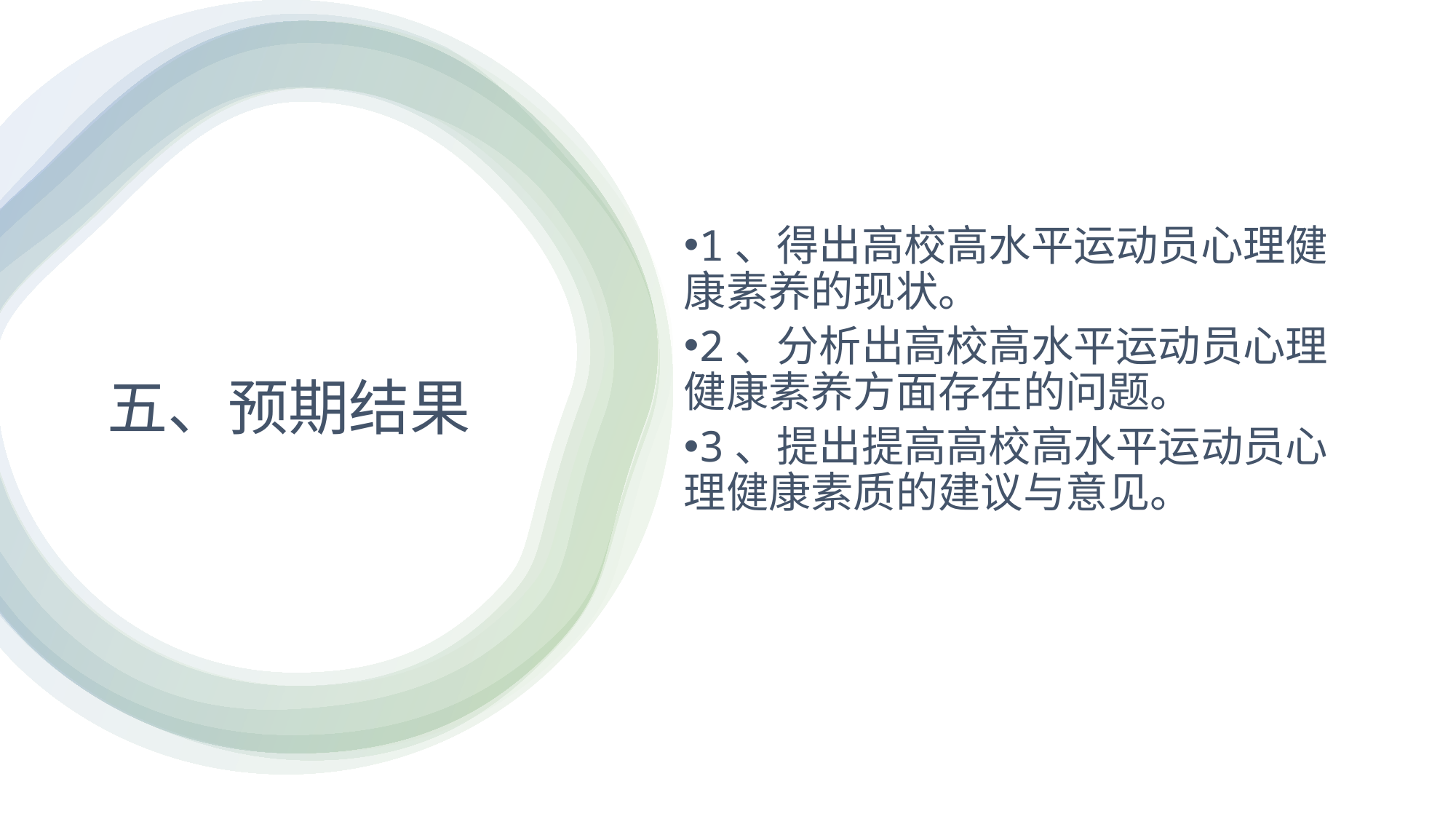

1、得出高校高水平运动员心理健康素养的现状。
2、分析出高校高水平运动员心理健康素养方面存在的问题。
3、提出提高高校高水平运动员心理健康素质的建议与意见。
# 五、预期结果